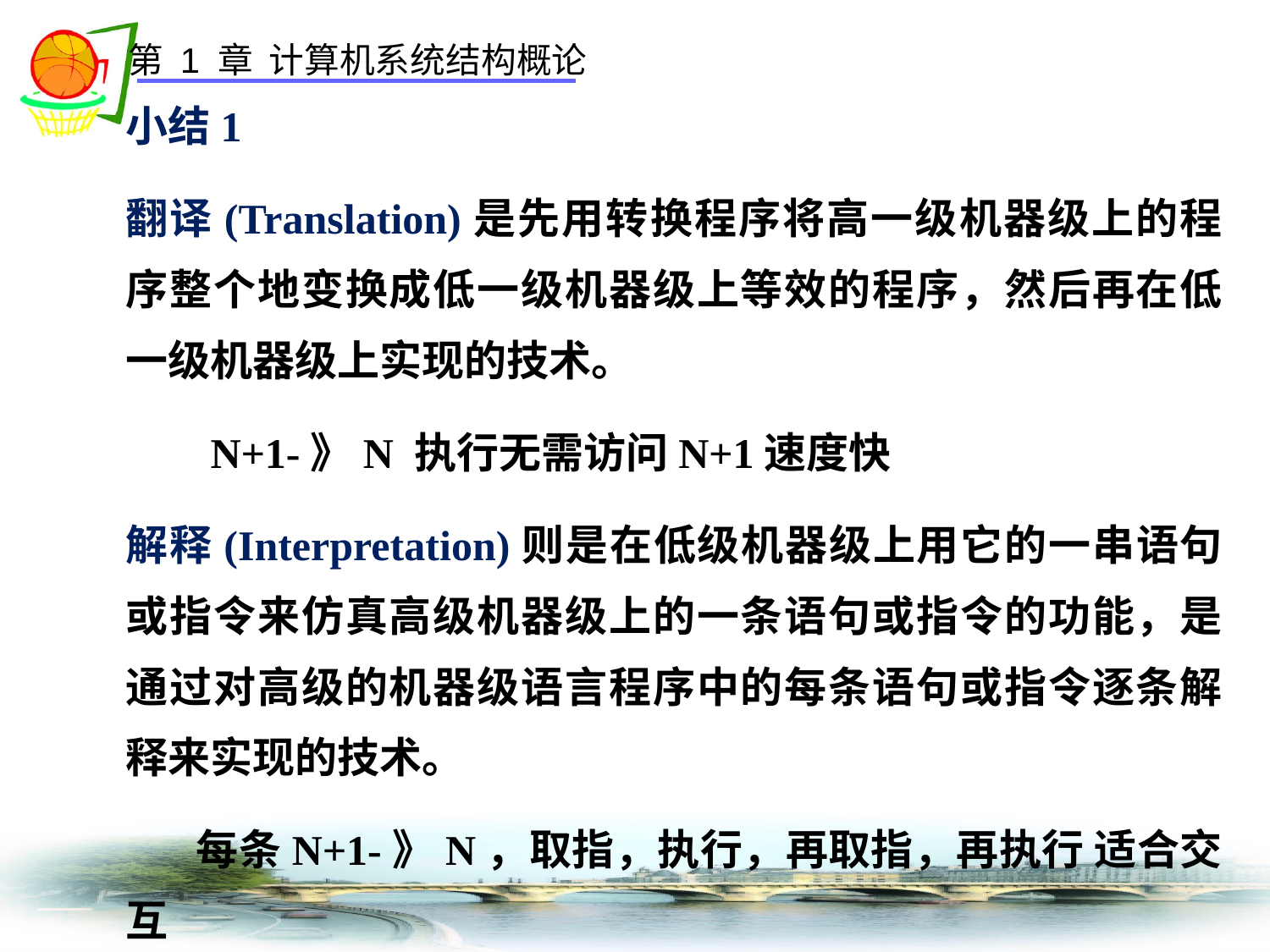

小结1
翻译(Translation)是先用转换程序将高一级机器级上的程序整个地变换成低一级机器级上等效的程序，然后再在低一级机器级上实现的技术。
        N+1-》N 执行无需访问N+1速度快
解释(Interpretation)则是在低级机器级上用它的一串语句或指令来仿真高级机器级上的一条语句或指令的功能，是通过对高级的机器级语言程序中的每条语句或指令逐条解释来实现的技术。
      每条N+1-》N，取指，执行，再取指，再执行 适合交互